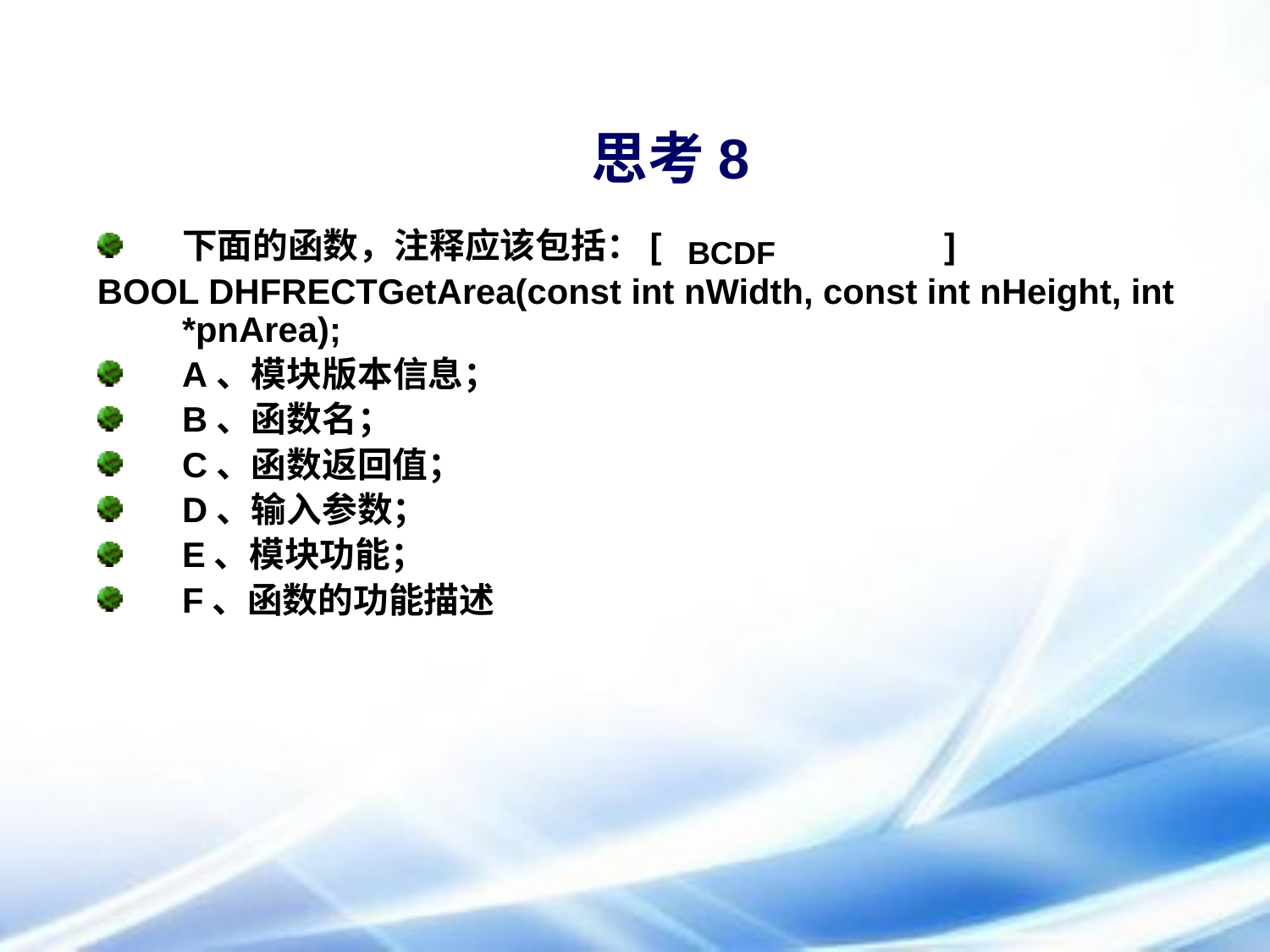

# 思考8
下面的函数，注释应该包括：[			]
BOOL DHFRECTGetArea(const int nWidth, const int nHeight, int *pnArea);
A、模块版本信息；
B、函数名；
C、函数返回值；
D、输入参数；
E、模块功能；
F、函数的功能描述
BCDF